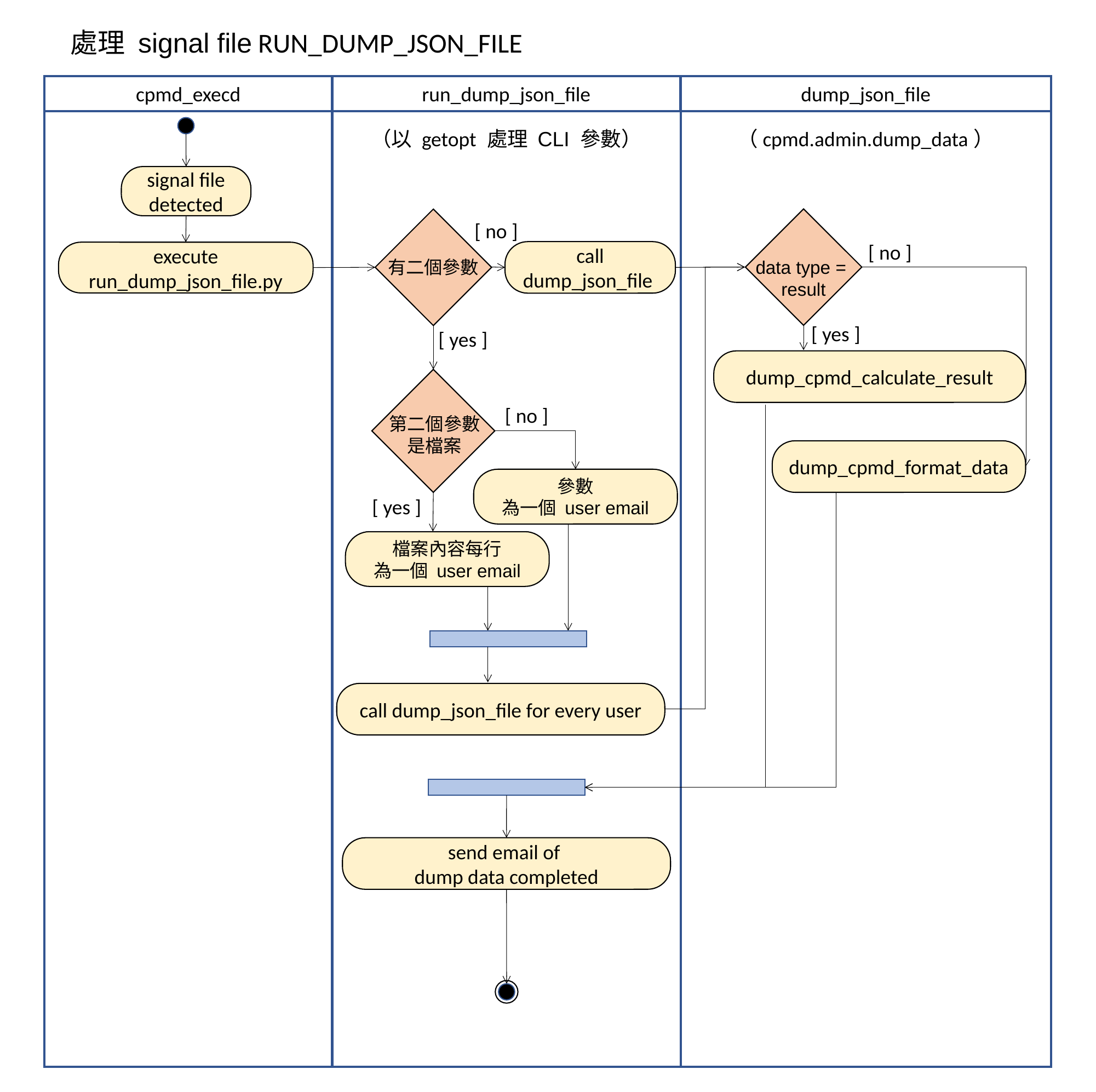

處理 signal file RUN_DUMP_JSON_FILE

run_dump_json_file

cpmd_execd

dump_json_file

（以 getopt 處理 CLI 參數）
（cpmd.admin.dump_data）
signal file detected

data type =
result

有二個參數
[ no ]
[ no ]
call dump_json_file
execute
run_dump_json_file.py
[ yes ]
[ yes ]
dump_cpmd_calculate_result

第二個參數
是檔案
[ no ]
dump_cpmd_format_data
參數
為一個 user email
[ yes ]
檔案內容每行
為一個 user email

call dump_json_file for every user

send email of
dump data completed